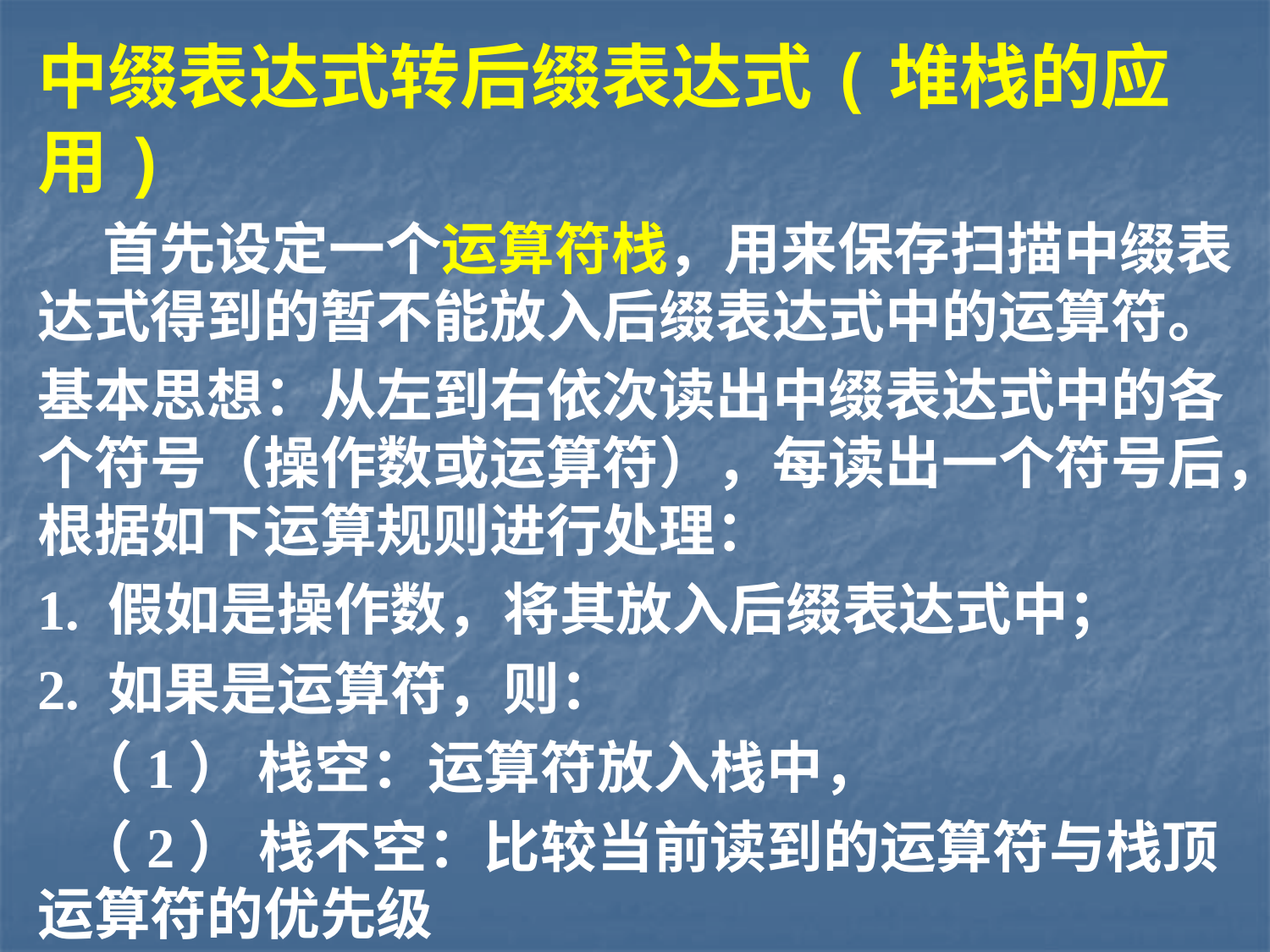

中缀表达式转后缀表达式(堆栈的应用)
    首先设定一个运算符栈，用来保存扫描中缀表达式得到的暂不能放入后缀表达式中的运算符。
基本思想：从左到右依次读出中缀表达式中的各个符号（操作数或运算符），每读出一个符号后，根据如下运算规则进行处理：
1. 假如是操作数，将其放入后缀表达式中；
2. 如果是运算符，则：
  （1） 栈空：运算符放入栈中，
  （2） 栈不空：比较当前读到的运算符与栈顶运算符的优先级